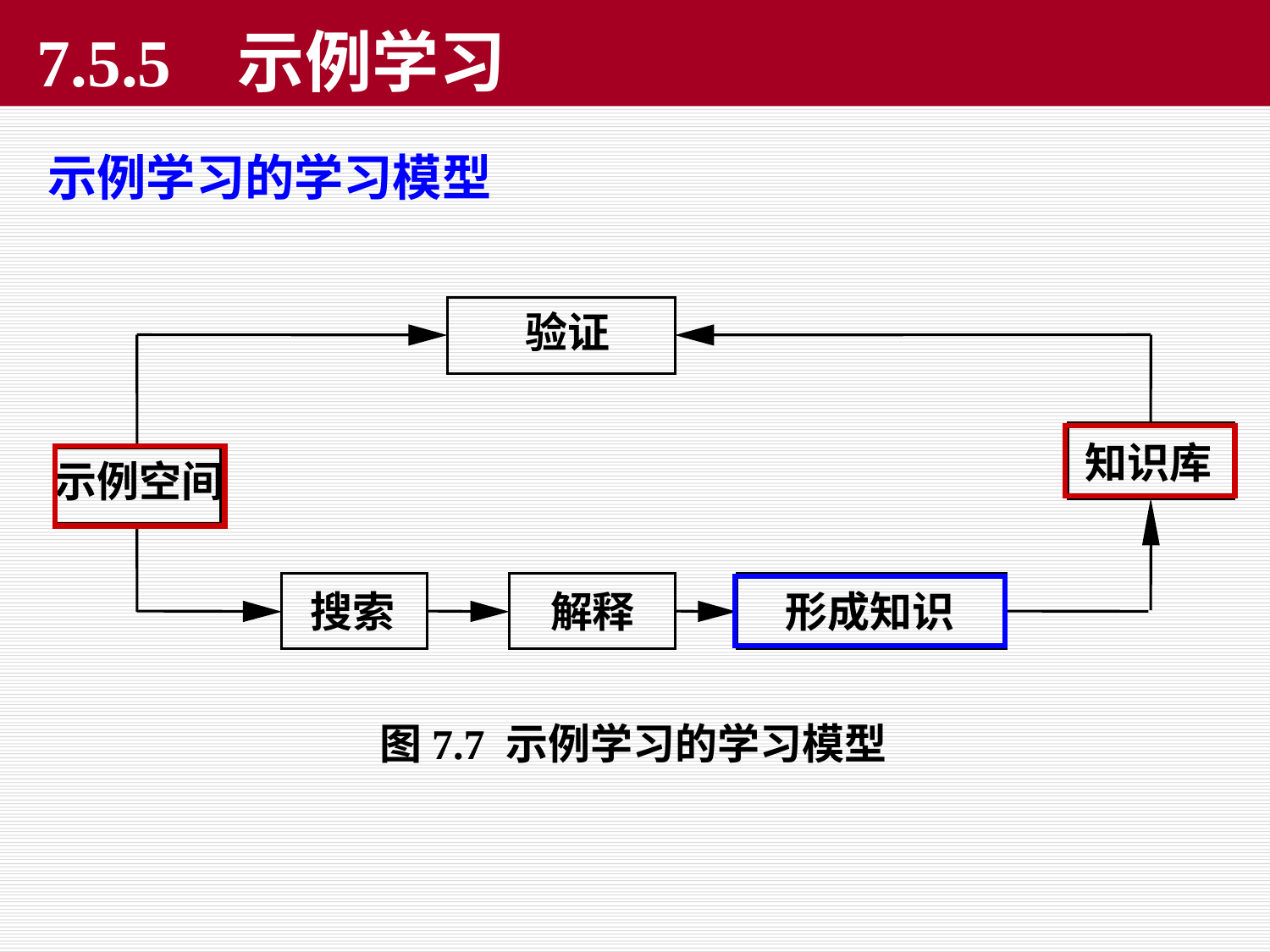

# 7.5.5   示例学习
示例学习的学习模型

验证

知识库

示例空间

搜索
解释
形成知识

图7.7 示例学习的学习模型